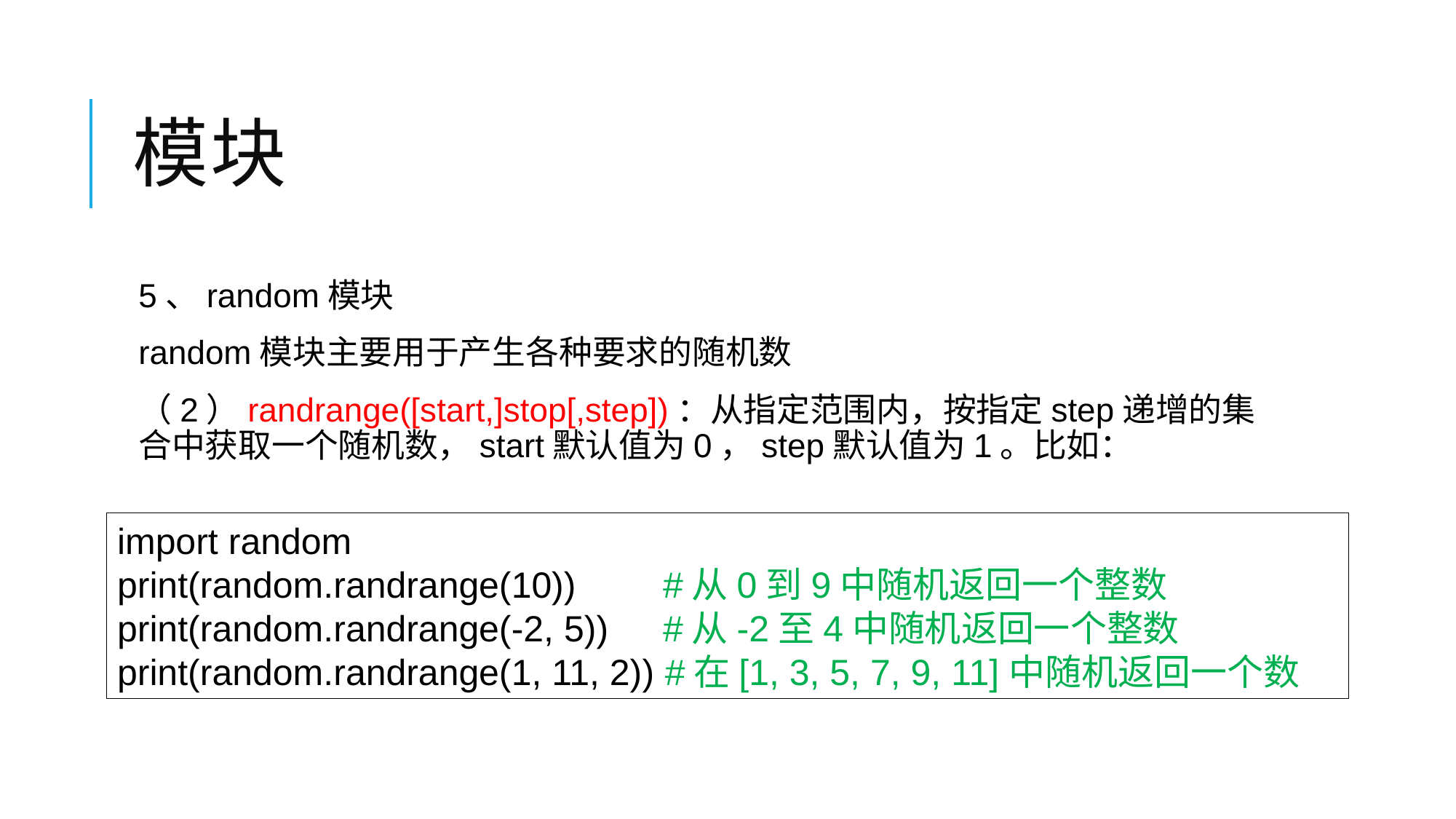

# 模块
5、random模块
random模块主要用于产生各种要求的随机数
（2）randrange([start,]stop[,step])：从指定范围内，按指定step递增的集合中获取一个随机数，start默认值为0，step默认值为1。比如：

import random
print(random.randrange(10))	#从0到9中随机返回一个整数
print(random.randrange(-2, 5))	#从-2至4中随机返回一个整数
print(random.randrange(1, 11, 2)) #在[1, 3, 5, 7, 9, 11]中随机返回一个数